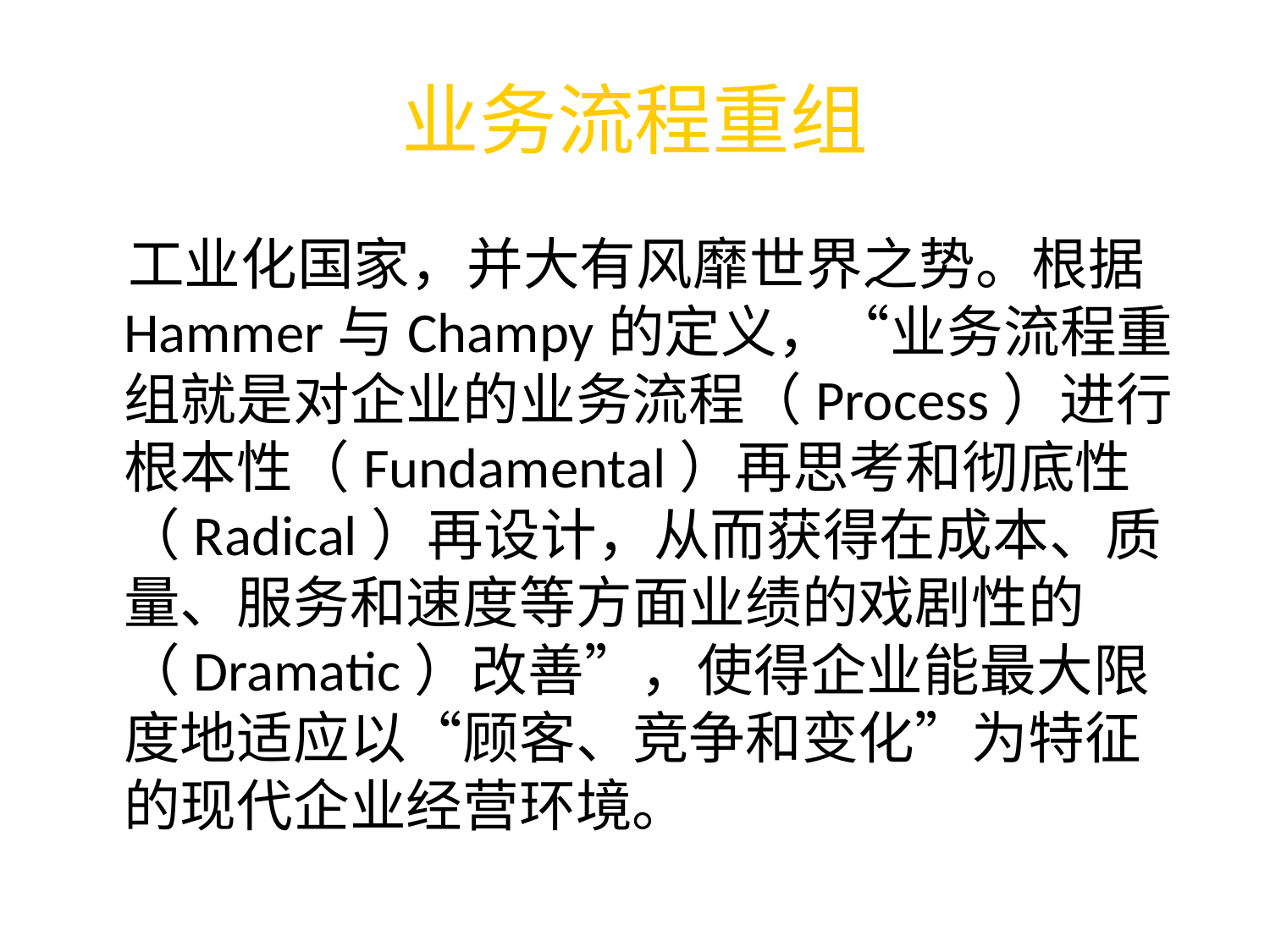

# 业务流程重组
   工业化国家，并大有风靡世界之势。根据Hammer与Champy的定义，“业务流程重组就是对企业的业务流程（Process）进行根本性（Fundamental）再思考和彻底性（Radical）再设计，从而获得在成本、质量、服务和速度等方面业绩的戏剧性的（Dramatic）改善”，使得企业能最大限度地适应以“顾客、竞争和变化”为特征的现代企业经营环境。